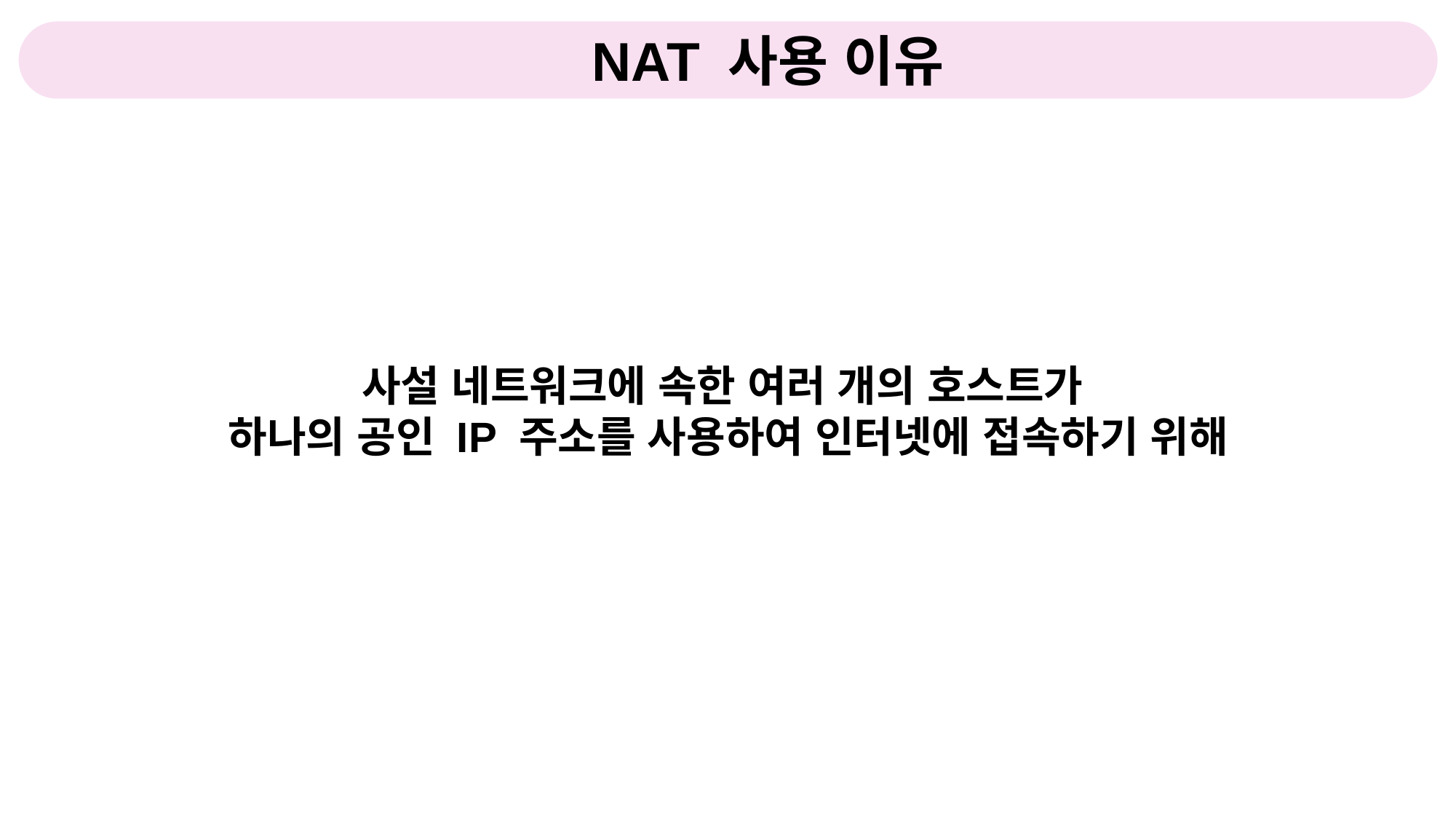

NAT 사용 이유
사설 네트워크에 속한 여러 개의 호스트가
하나의 공인 IP 주소를 사용하여 인터넷에 접속하기 위해